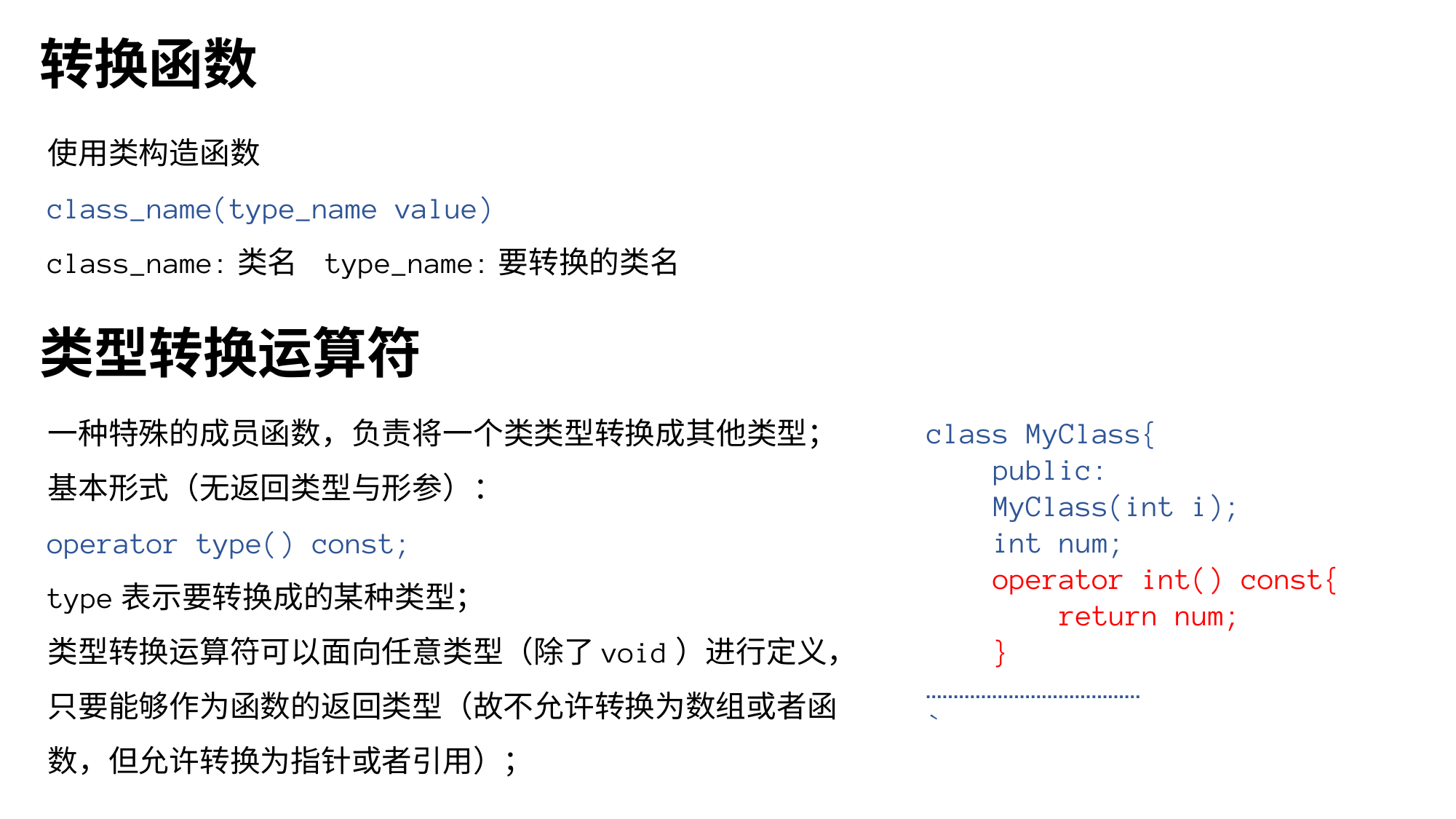

转换函数
使用类构造函数
class_name(type_name value)
class_name:类名   type_name:要转换的类名
类型转换运算符
一种特殊的成员函数，负责将一个类类型转换成其他类型；
基本形式（无返回类型与形参）：
operator type() const;
type表示要转换成的某种类型；
类型转换运算符可以面向任意类型（除了void）进行定义，只要能够作为函数的返回类型（故不允许转换为数组或者函数，但允许转换为指针或者引用）；
class MyClass{
    public:
    MyClass(int i);
    int num;
    operator int() const{
        return num;
    }
…………………………………
`